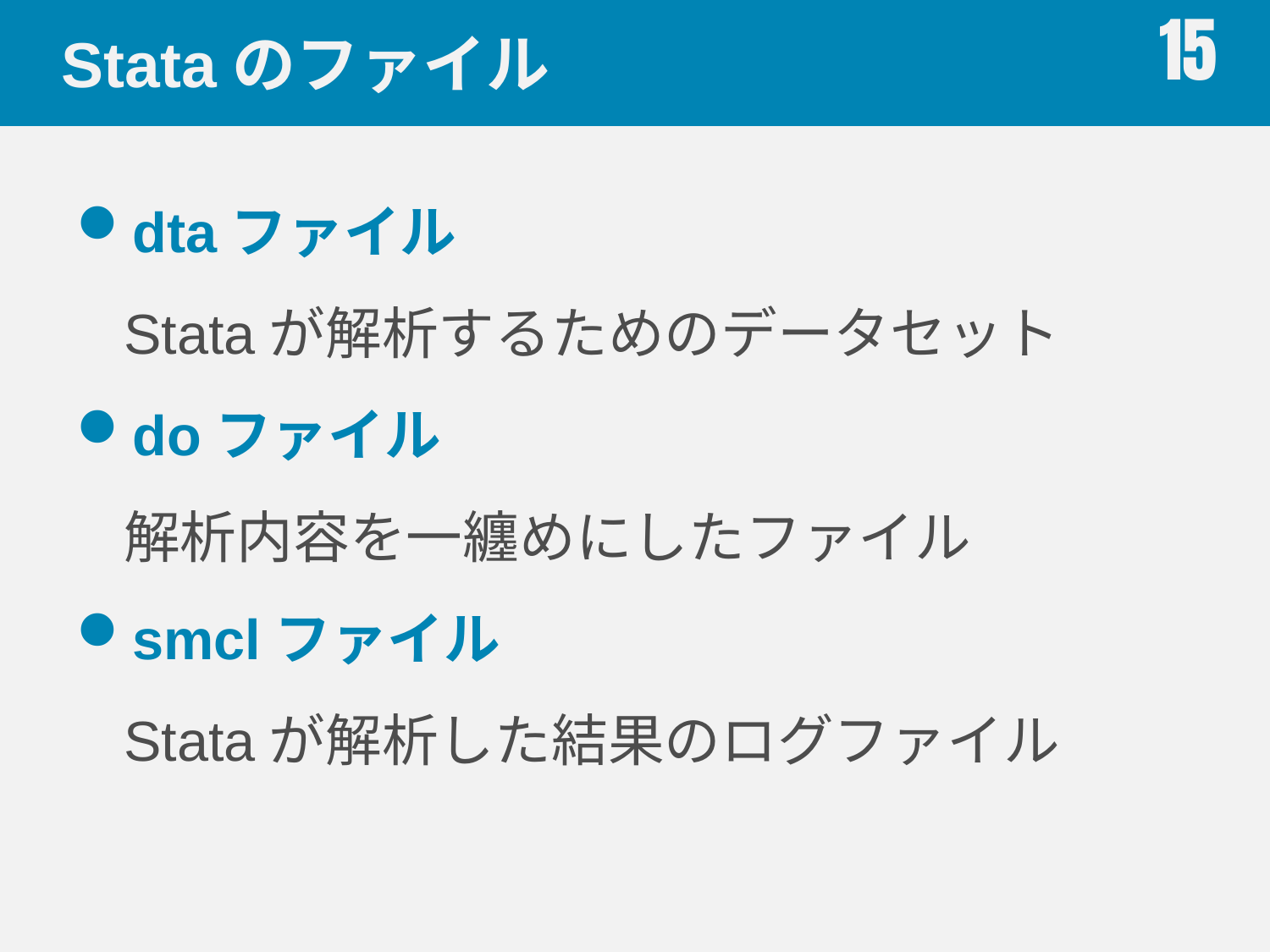

# Stataのファイル
 15
dtaファイル
Stataが解析するためのデータセット
doファイル
解析内容を一纏めにしたファイル
smclファイル
Stataが解析した結果のログファイル